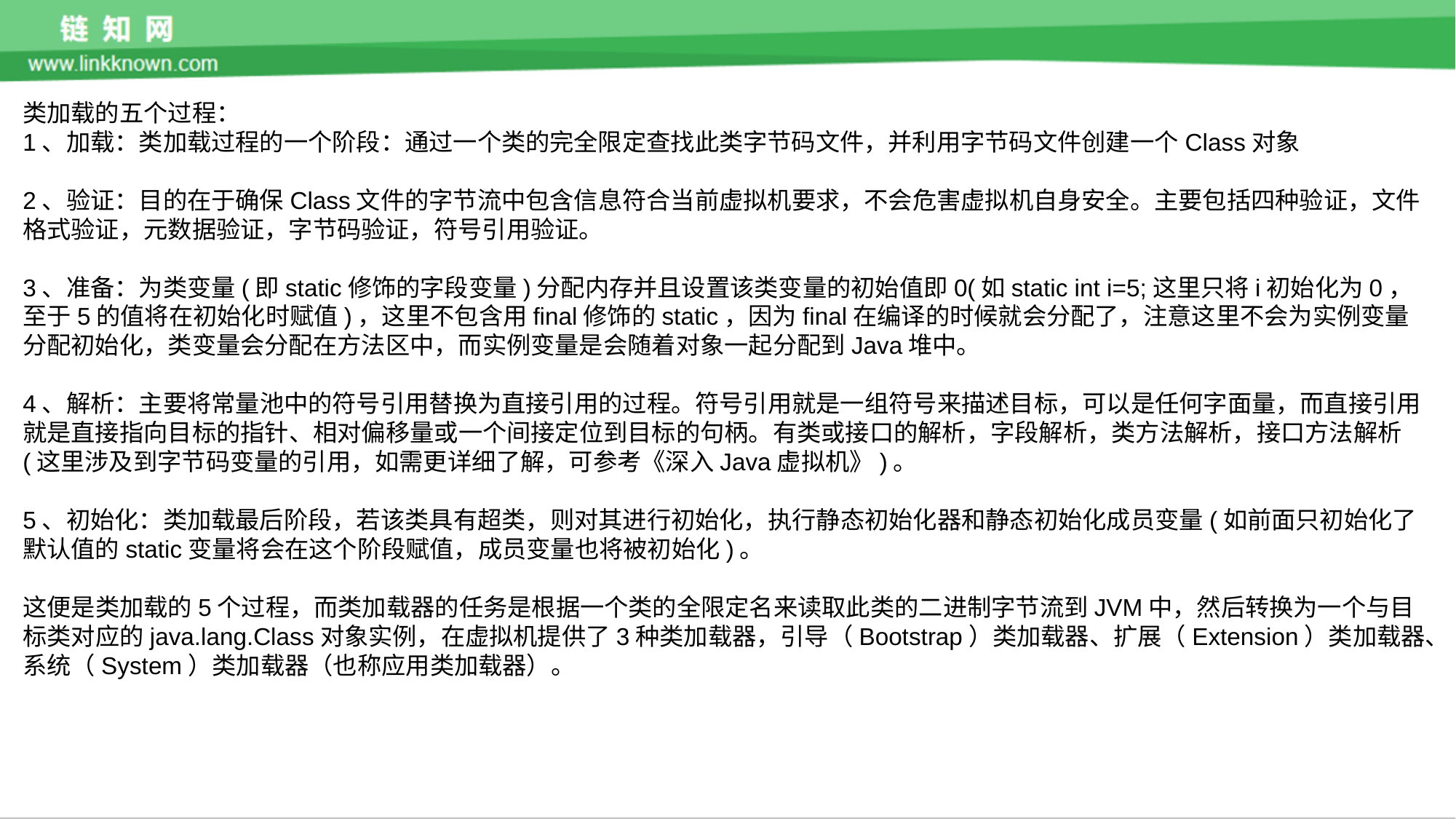

类加载的五个过程：
1、加载：类加载过程的一个阶段：通过一个类的完全限定查找此类字节码文件，并利用字节码文件创建一个Class对象

2、验证：目的在于确保Class文件的字节流中包含信息符合当前虚拟机要求，不会危害虚拟机自身安全。主要包括四种验证，文件格式验证，元数据验证，字节码验证，符号引用验证。

3、准备：为类变量(即static修饰的字段变量)分配内存并且设置该类变量的初始值即0(如static int i=5;这里只将i初始化为0，至于5的值将在初始化时赋值)，这里不包含用final修饰的static，因为final在编译的时候就会分配了，注意这里不会为实例变量分配初始化，类变量会分配在方法区中，而实例变量是会随着对象一起分配到Java堆中。

4、解析：主要将常量池中的符号引用替换为直接引用的过程。符号引用就是一组符号来描述目标，可以是任何字面量，而直接引用就是直接指向目标的指针、相对偏移量或一个间接定位到目标的句柄。有类或接口的解析，字段解析，类方法解析，接口方法解析(这里涉及到字节码变量的引用，如需更详细了解，可参考《深入Java虚拟机》)。

5、初始化：类加载最后阶段，若该类具有超类，则对其进行初始化，执行静态初始化器和静态初始化成员变量(如前面只初始化了默认值的static变量将会在这个阶段赋值，成员变量也将被初始化)。

这便是类加载的5个过程，而类加载器的任务是根据一个类的全限定名来读取此类的二进制字节流到JVM中，然后转换为一个与目标类对应的java.lang.Class对象实例，在虚拟机提供了3种类加载器，引导（Bootstrap）类加载器、扩展（Extension）类加载器、系统（System）类加载器（也称应用类加载器）。